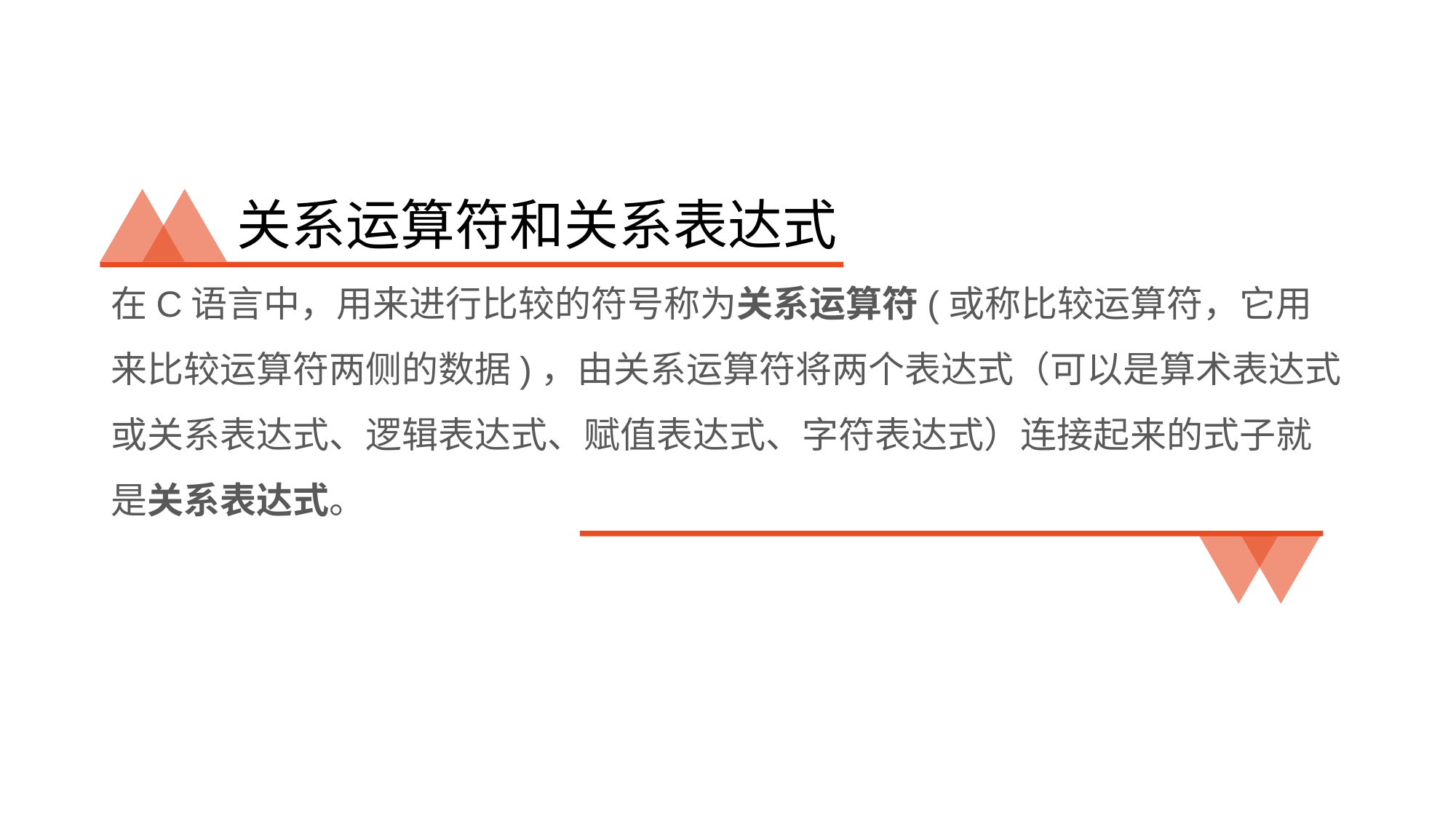

# 关系运算符和关系表达式

在C语言中，用来进行比较的符号称为关系运算符(或称比较运算符，它用来比较运算符两侧的数据)，由关系运算符将两个表达式（可以是算术表达式或关系表达式、逻辑表达式、赋值表达式、字符表达式）连接起来的式子就是关系表达式。